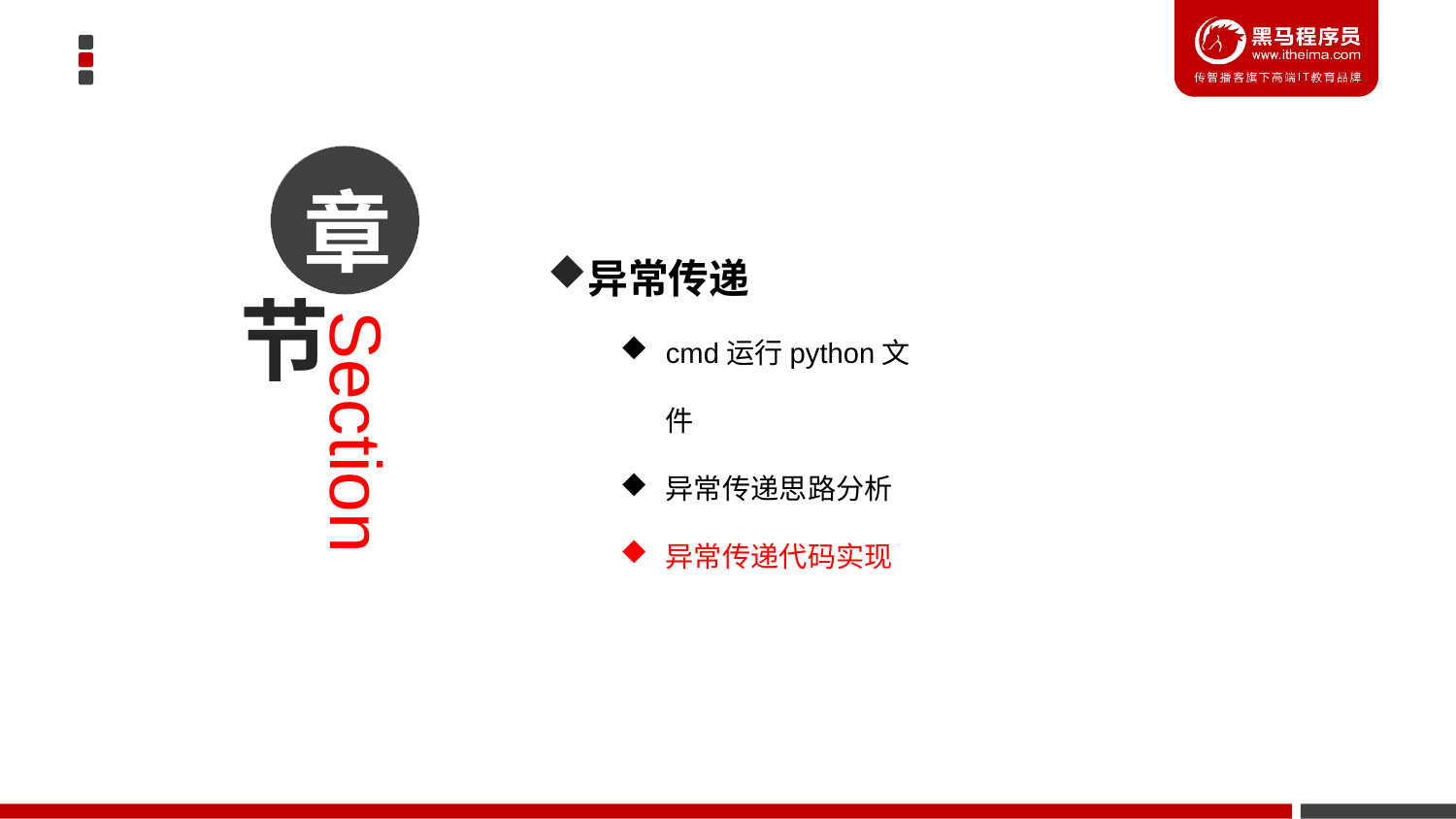

章
异常传递
cmd运行python文件
异常传递思路分析
异常传递代码实现
节
Section